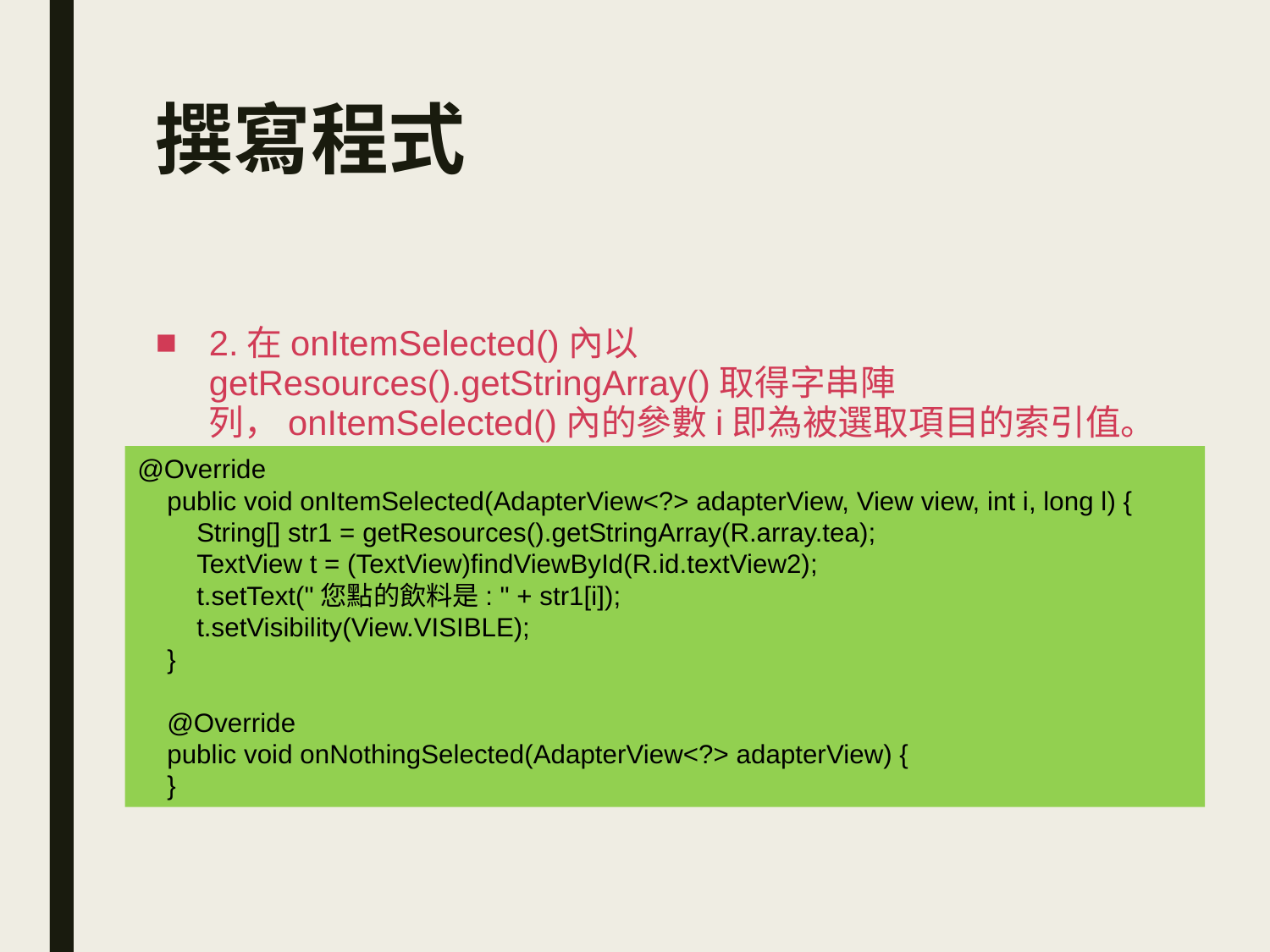

# 撰寫程式
2.在onItemSelected()內以getResources().getStringArray()取得字串陣列，onItemSelected()內的參數i即為被選取項目的索引值。

@Override
    public void onItemSelected(AdapterView<?> adapterView, View view, int i, long l) {
        String[] str1 = getResources().getStringArray(R.array.tea);
        TextView t = (TextView)findViewById(R.id.textView2);
        t.setText("您點的飲料是: " + str1[i]);
        t.setVisibility(View.VISIBLE);
    }

    @Override
    public void onNothingSelected(AdapterView<?> adapterView) {
    }